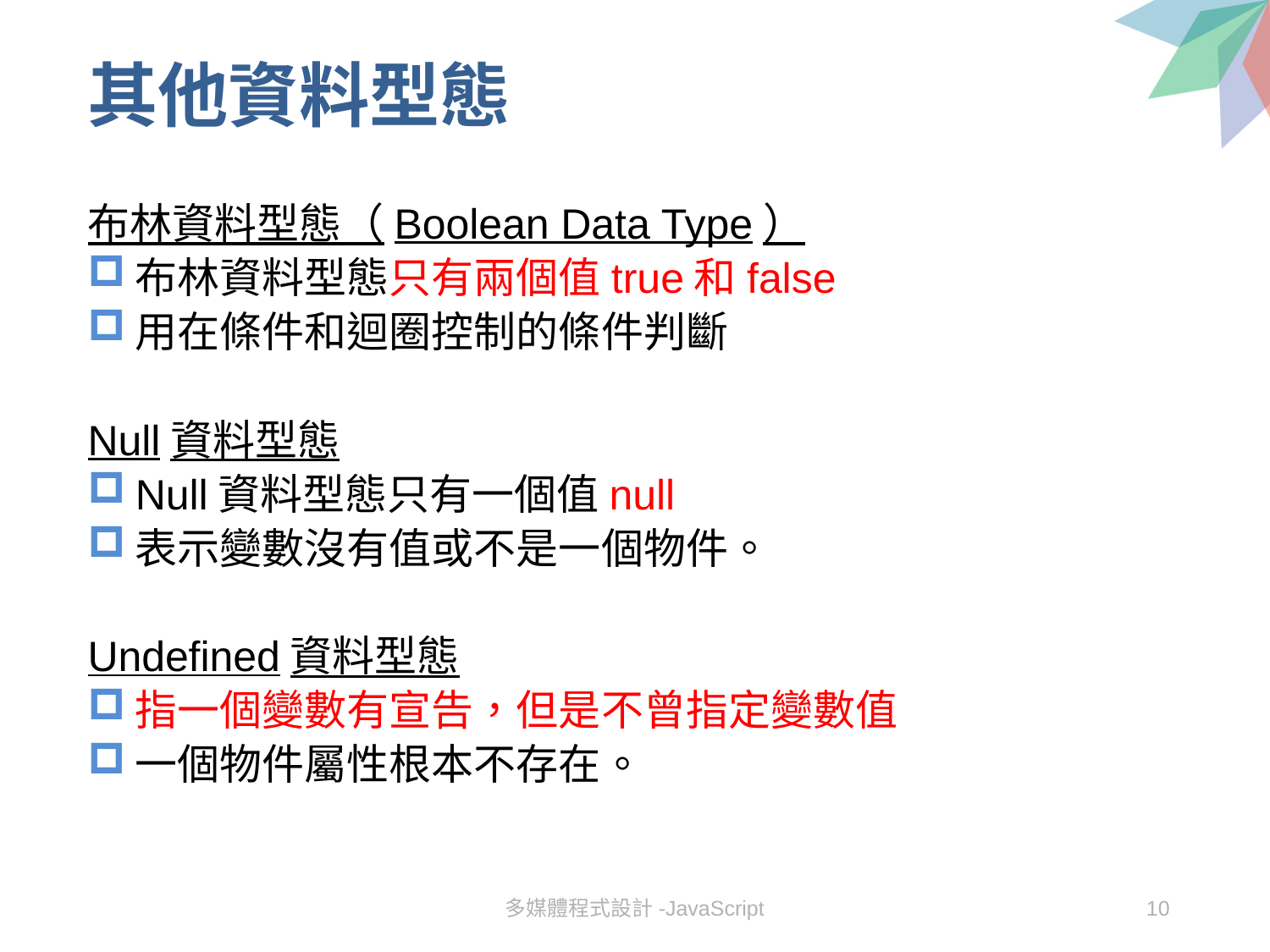

# 其他資料型態
布林資料型態（Boolean Data Type）
布林資料型態只有兩個值true和false
用在條件和迴圈控制的條件判斷

Null資料型態
Null資料型態只有一個值null
表示變數沒有值或不是一個物件。

Undefined資料型態
指一個變數有宣告，但是不曾指定變數值
一個物件屬性根本不存在。
多媒體程式設計-JavaScript
10